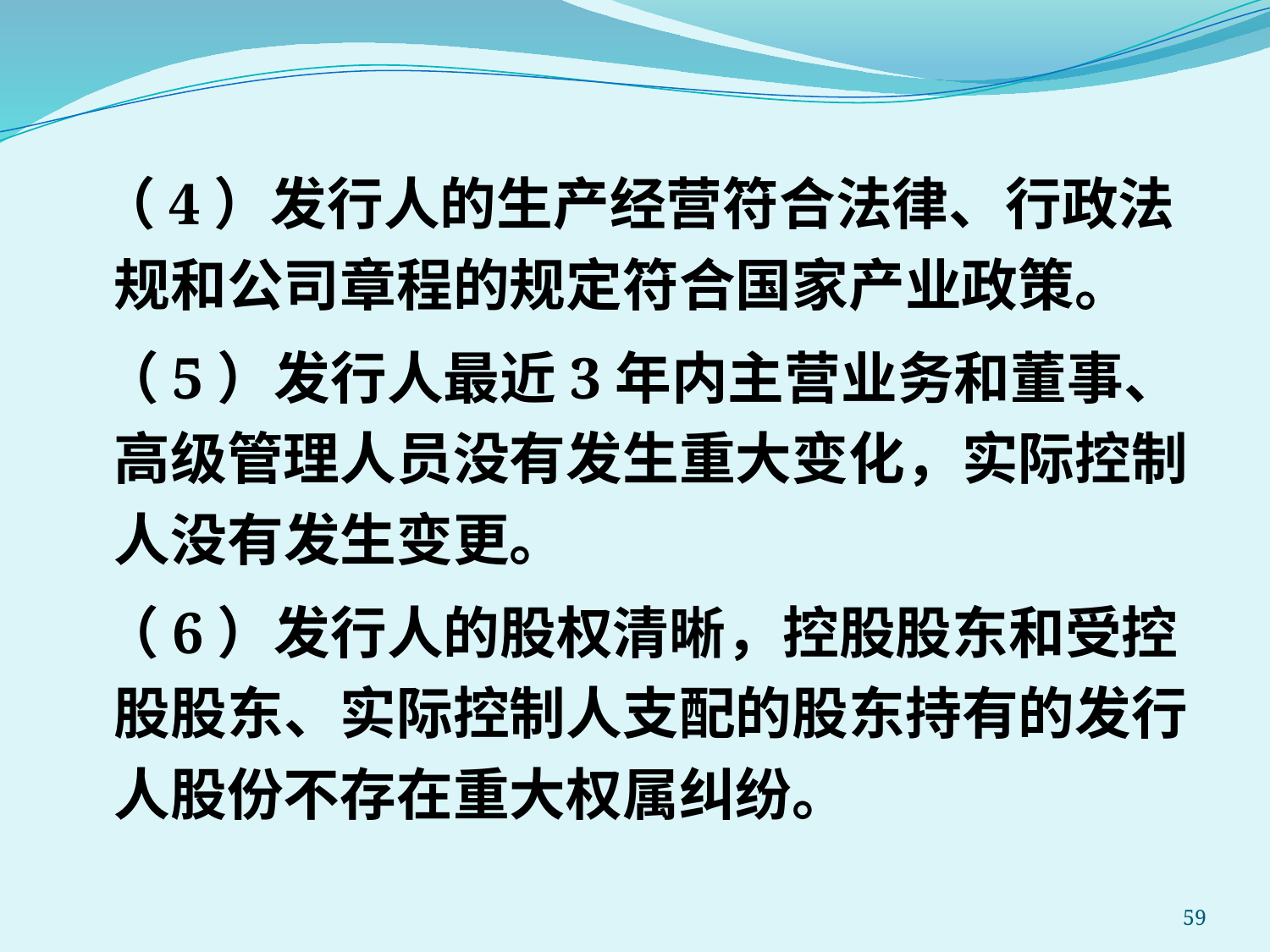

（4）发行人的生产经营符合法律、行政法规和公司章程的规定符合国家产业政策。
 （5）发行人最近3年内主营业务和董事、高级管理人员没有发生重大变化，实际控制人没有发生变更。
 （6）发行人的股权清晰，控股股东和受控股股东、实际控制人支配的股东持有的发行人股份不存在重大权属纠纷。
59